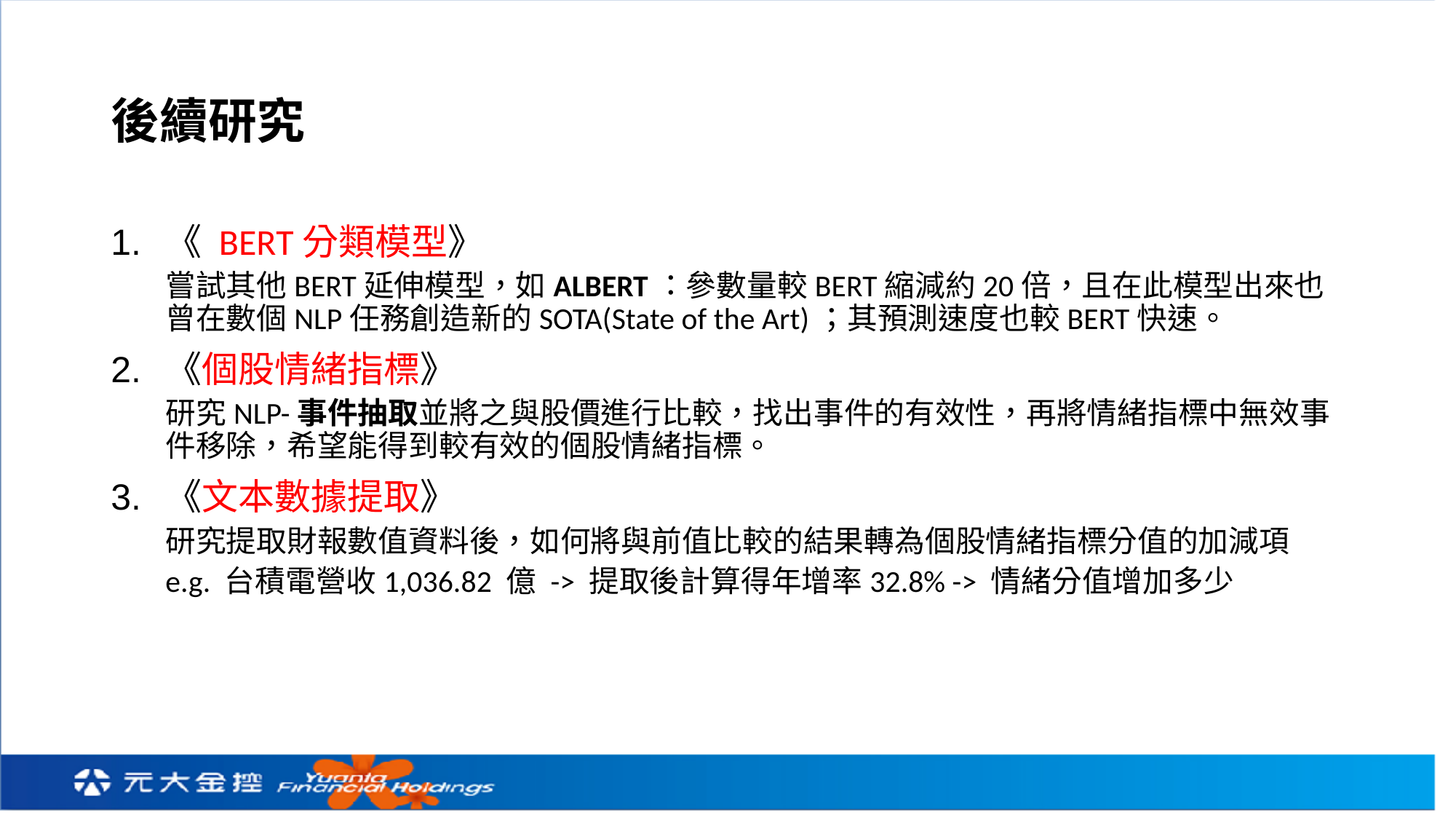

# 後續研究
《 BERT分類模型》
嘗試其他BERT延伸模型，如ALBERT：參數量較BERT縮減約20倍，且在此模型出來也曾在數個NLP任務創造新的SOTA(State of the Art)；其預測速度也較BERT快速。
《個股情緒指標》
研究NLP-事件抽取並將之與股價進行比較，找出事件的有效性，再將情緒指標中無效事件移除，希望能得到較有效的個股情緒指標。
《文本數據提取》
研究提取財報數值資料後，如何將與前值比較的結果轉為個股情緒指標分值的加減項
e.g. 台積電營收1,036.82 億 -> 提取後計算得年增率32.8% -> 情緒分值增加多少